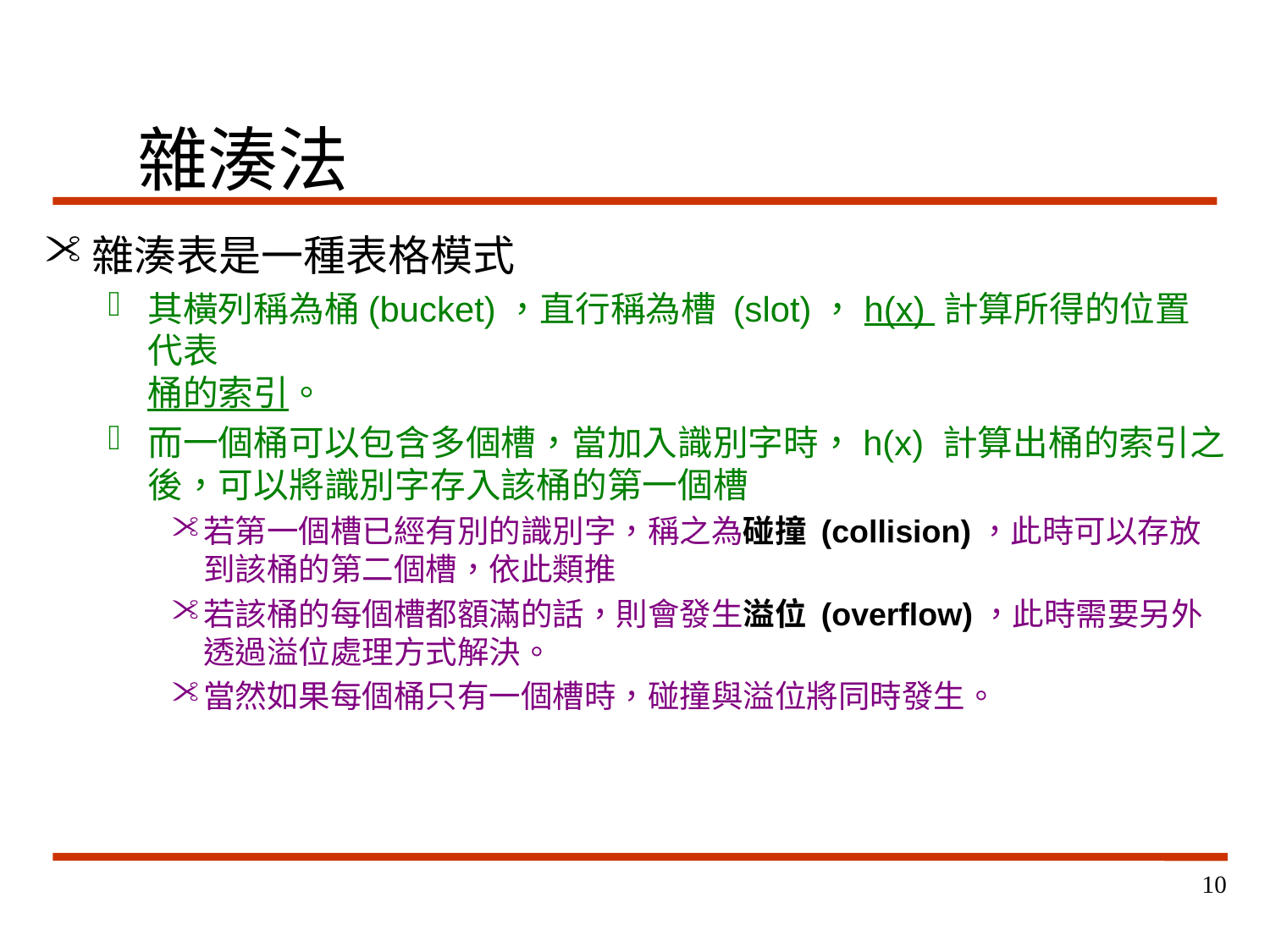

# 雜湊法
雜湊表是一種表格模式
其橫列稱為桶(bucket)，直行稱為槽 (slot)，h(x) 計算所得的位置代表
桶的索引。
而一個桶可以包含多個槽，當加入識別字時，h(x) 計算出桶的索引之後，可以將識別字存入該桶的第一個槽
若第一個槽已經有別的識別字，稱之為碰撞 (collision)，此時可以存放到該桶的第二個槽，依此類推
若該桶的每個槽都額滿的話，則會發生溢位 (overflow)，此時需要另外透過溢位處理方式解決。
當然如果每個桶只有一個槽時，碰撞與溢位將同時發生。

10